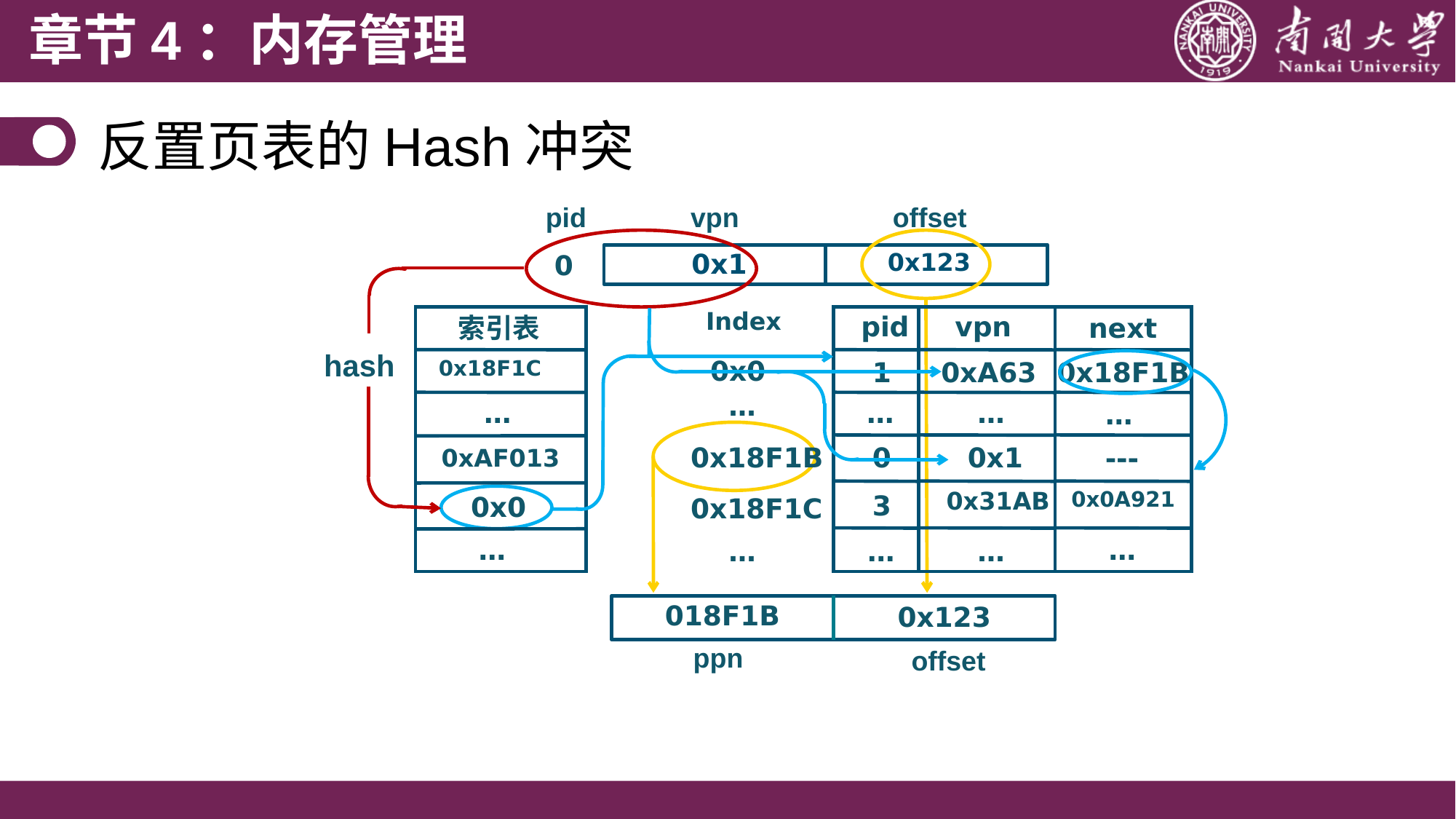

章节4：内存管理
反置页表的Hash冲突
pid
vpn
offset
0x1
0x123
0

hash

Index
pid
vpn
next

0x0
1
0xA63
0x18F1B
…
…
…
…
0x18F1B
0
0x1
---
0x31AB
0x0A921
3
0x18F1C
…
…
…
…
索引表

0x18F1C
…
0xAF013
0x0
…

018F1B
0x123

ppn
offset